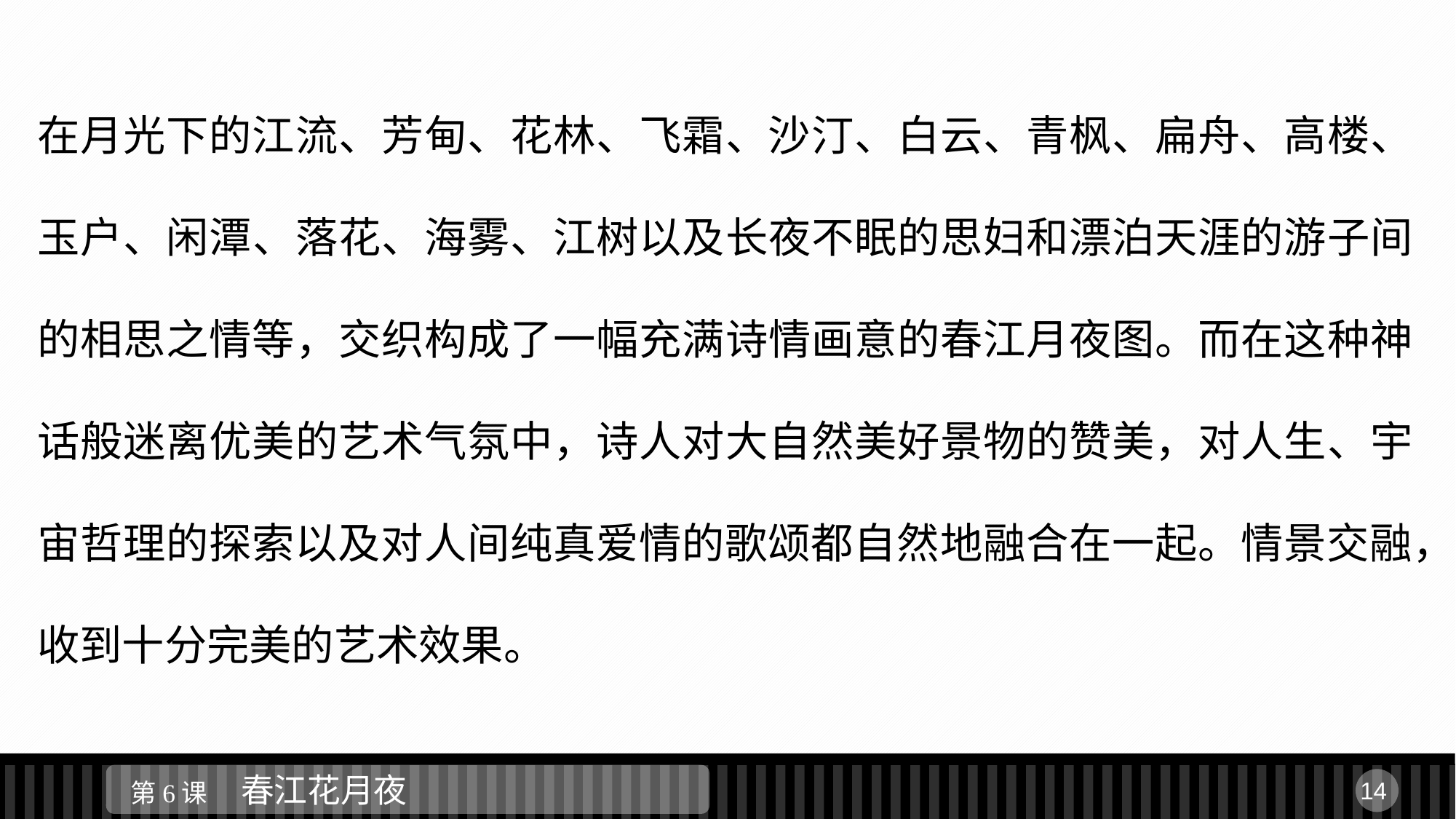

在月光下的江流、芳甸、花林、飞霜、沙汀、白云、青枫、扁舟、高楼、玉户、闲潭、落花、海雾、江树以及长夜不眠的思妇和漂泊天涯的游子间的相思之情等，交织构成了一幅充满诗情画意的春江月夜图。而在这种神话般迷离优美的艺术气氛中，诗人对大自然美好景物的赞美，对人生、宇宙哲理的探索以及对人间纯真爱情的歌颂都自然地融合在一起。情景交融，收到十分完美的艺术效果。